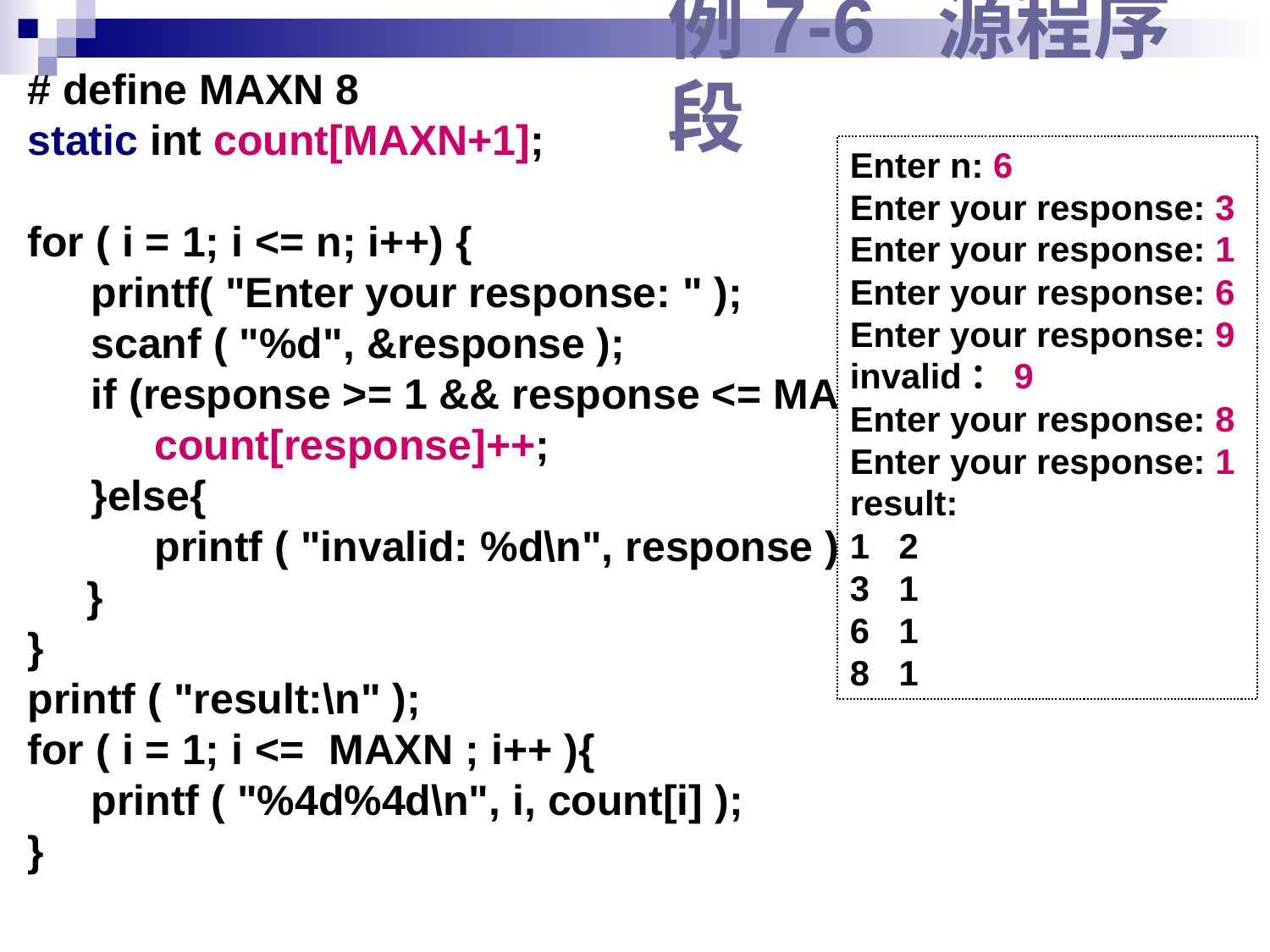

# 例7-6  源程序段
# define MAXN 8
static int count[MAXN+1];

for ( i = 1; i <= n; i++) {
printf( "Enter your response: " );
scanf ( "%d", &response );
if (response >= 1 && response <= MAXN ){
count[response]++;
}else{
printf ( "invalid: %d\n", response );
     }
}
printf ( "result:\n" );
for ( i = 1; i <=  MAXN ; i++ ){
printf ( "%4d%4d\n", i, count[i] );
}
Enter n: 6
Enter your response: 3
Enter your response: 1
Enter your response: 6
Enter your response: 9
invalid：9
Enter your response: 8
Enter your response: 1
result:
1   2
3   1
6   1
8   1